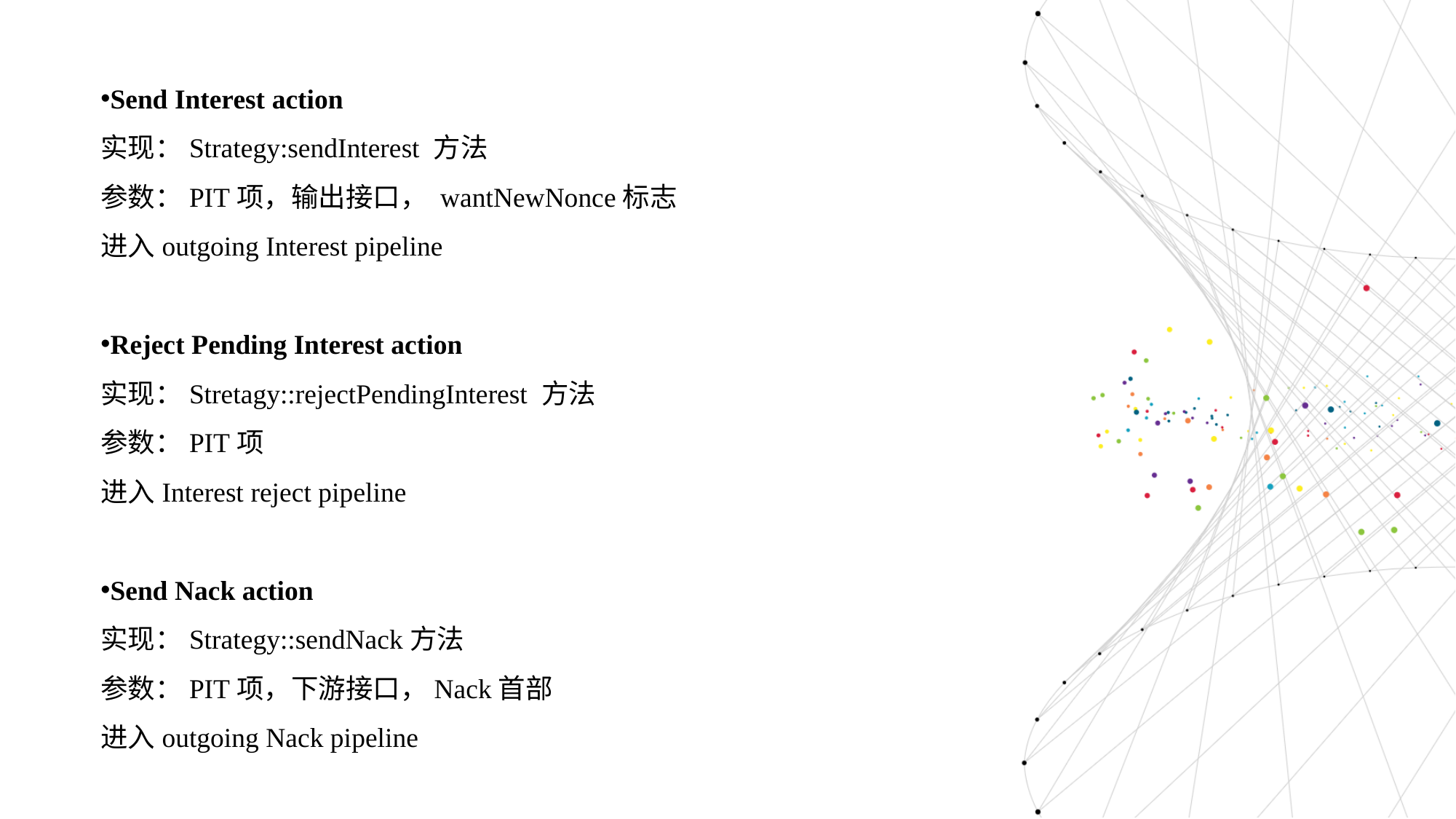

Send Interest action
实现：Strategy:sendInterest 方法
参数：PIT项，输出接口， wantNewNonce标志
进入outgoing Interest pipeline

Reject Pending Interest action
实现：Stretagy::rejectPendingInterest 方法
参数：PIT项
进入Interest reject pipeline

Send Nack action
实现：Strategy::sendNack方法
参数：PIT项，下游接口，Nack首部
进入outgoing Nack pipeline